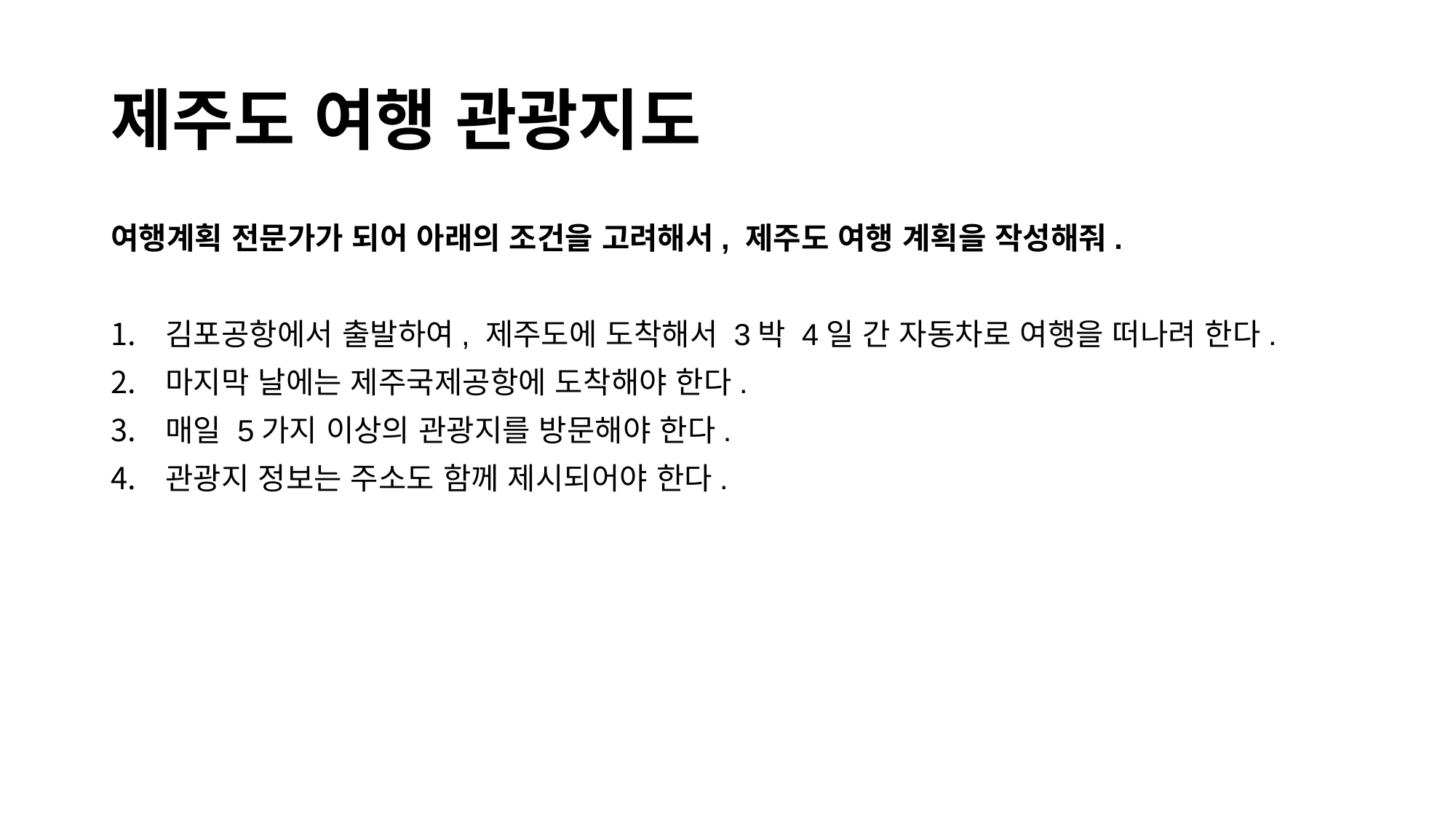

# 제주도 여행 관광지도
여행계획 전문가가 되어 아래의 조건을 고려해서, 제주도 여행 계획을 작성해줘.

김포공항에서 출발하여, 제주도에 도착해서 3박 4일 간 자동차로 여행을 떠나려 한다.
마지막 날에는 제주국제공항에 도착해야 한다.
매일 5가지 이상의 관광지를 방문해야 한다.
관광지 정보는 주소도 함께 제시되어야 한다.